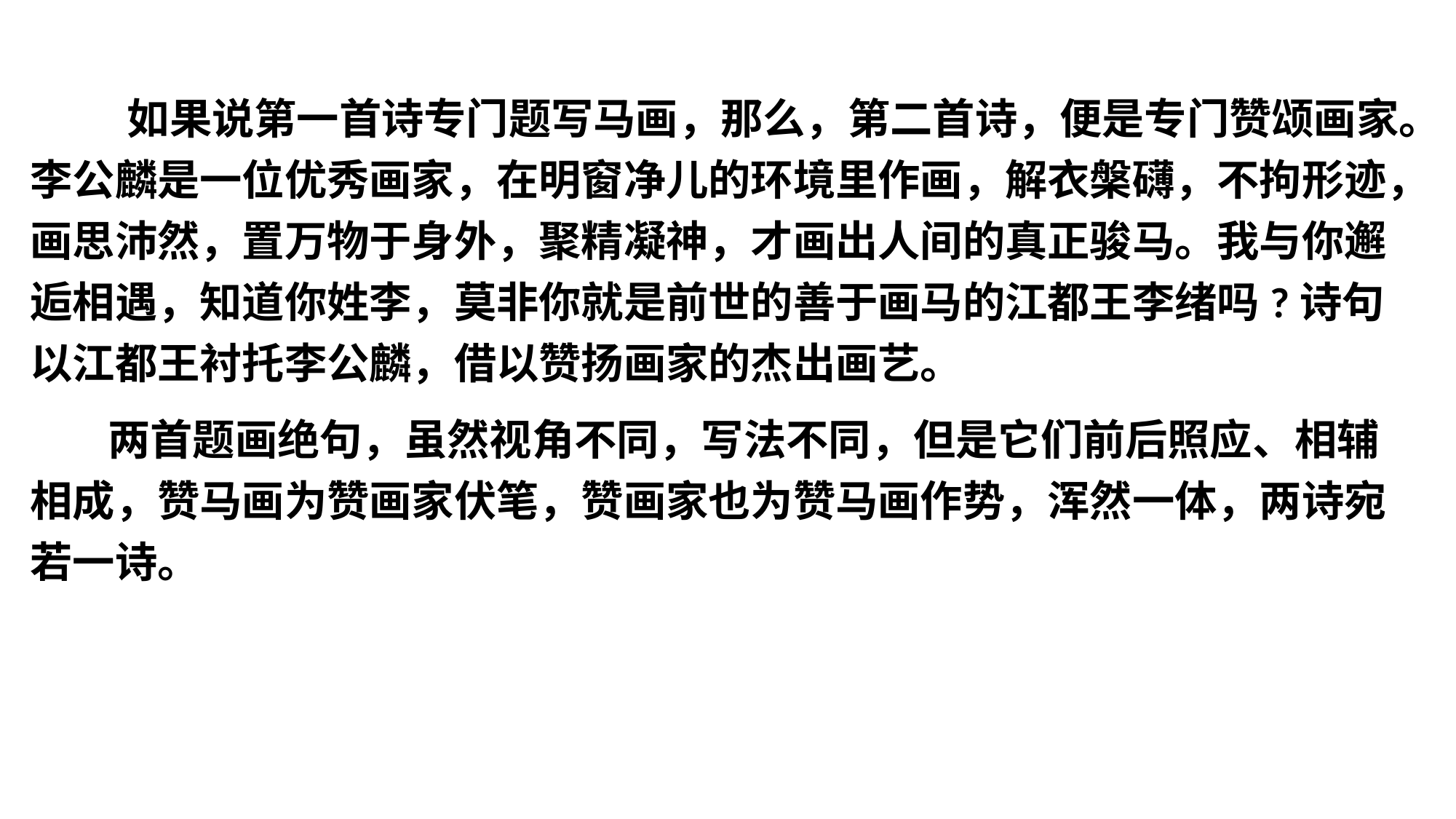

如果说第一首诗专门题写马画，那么，第二首诗，便是专门赞颂画家。李公麟是一位优秀画家，在明窗净儿的环境里作画，解衣槃礴，不拘形迹，画思沛然，置万物于身外，聚精凝神，才画出人间的真正骏马。我与你邂逅相遇，知道你姓李，莫非你就是前世的善于画马的江都王李绪吗?诗句以江都王衬托李公麟，借以赞扬画家的杰出画艺。
       两首题画绝句，虽然视角不同，写法不同，但是它们前后照应、相辅相成，赞马画为赞画家伏笔，赞画家也为赞马画作势，浑然一体，两诗宛若一诗。